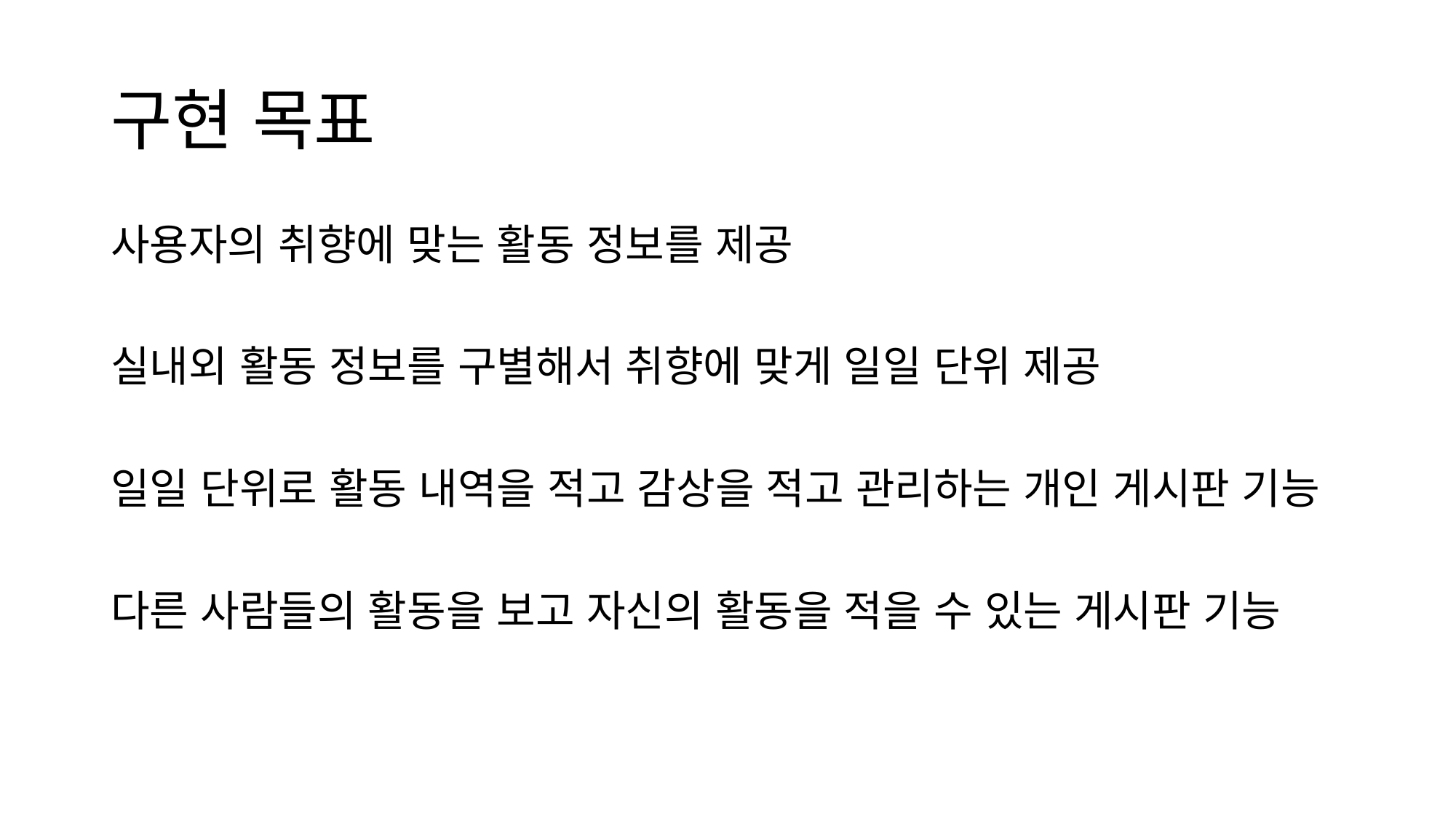

# 구현 목표
사용자의 취향에 맞는 활동 정보를 제공

실내외 활동 정보를 구별해서 취향에 맞게 일일 단위 제공

일일 단위로 활동 내역을 적고 감상을 적고 관리하는 개인 게시판 기능

다른 사람들의 활동을 보고 자신의 활동을 적을 수 있는 게시판 기능